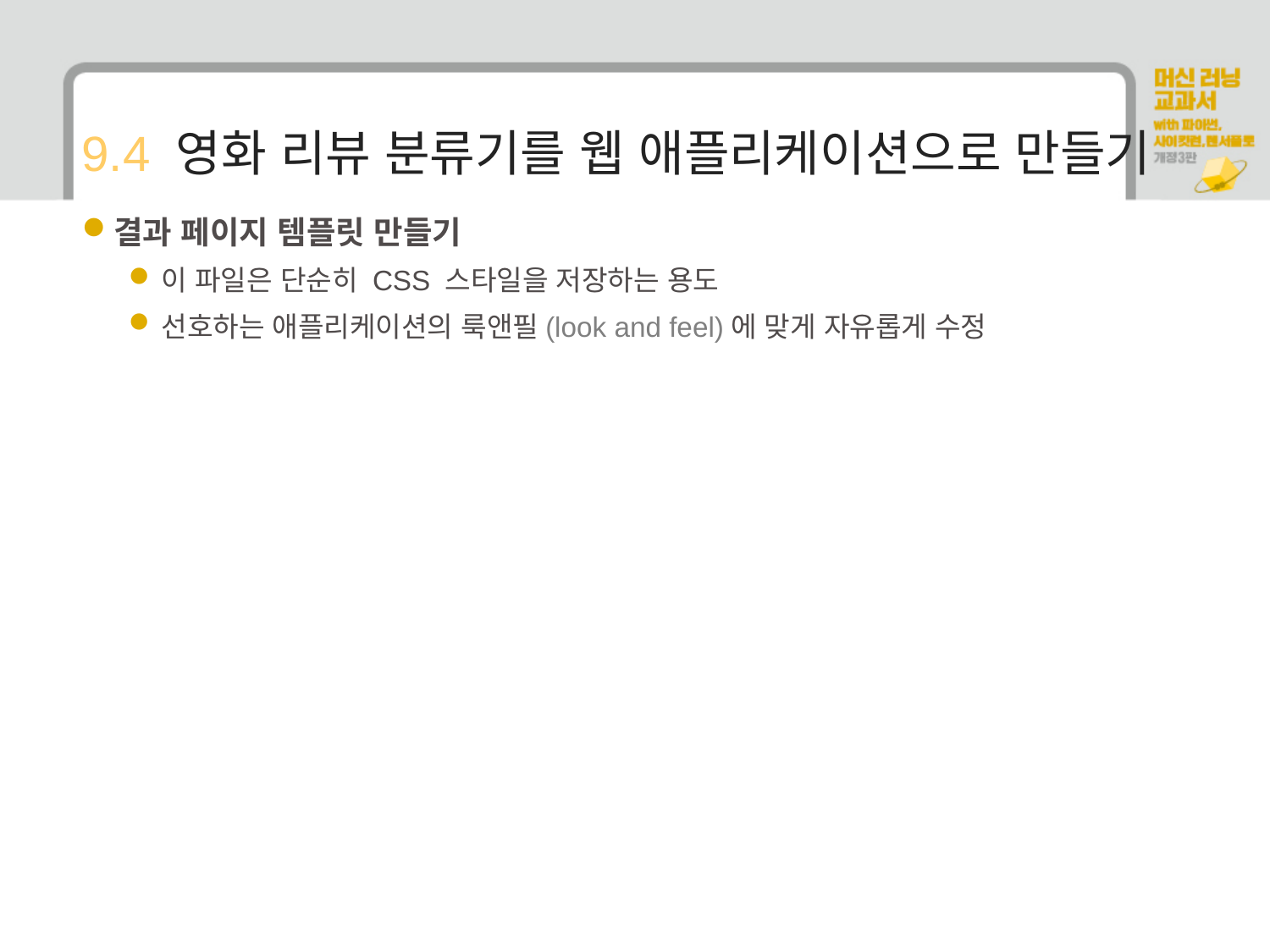

# 9.4 영화 리뷰 분류기를 웹 애플리케이션으로 만들기
결과 페이지 템플릿 만들기
이 파일은 단순히 CSS 스타일을 저장하는 용도
선호하는 애플리케이션의 룩앤필(look and feel)에 맞게 자유롭게 수정